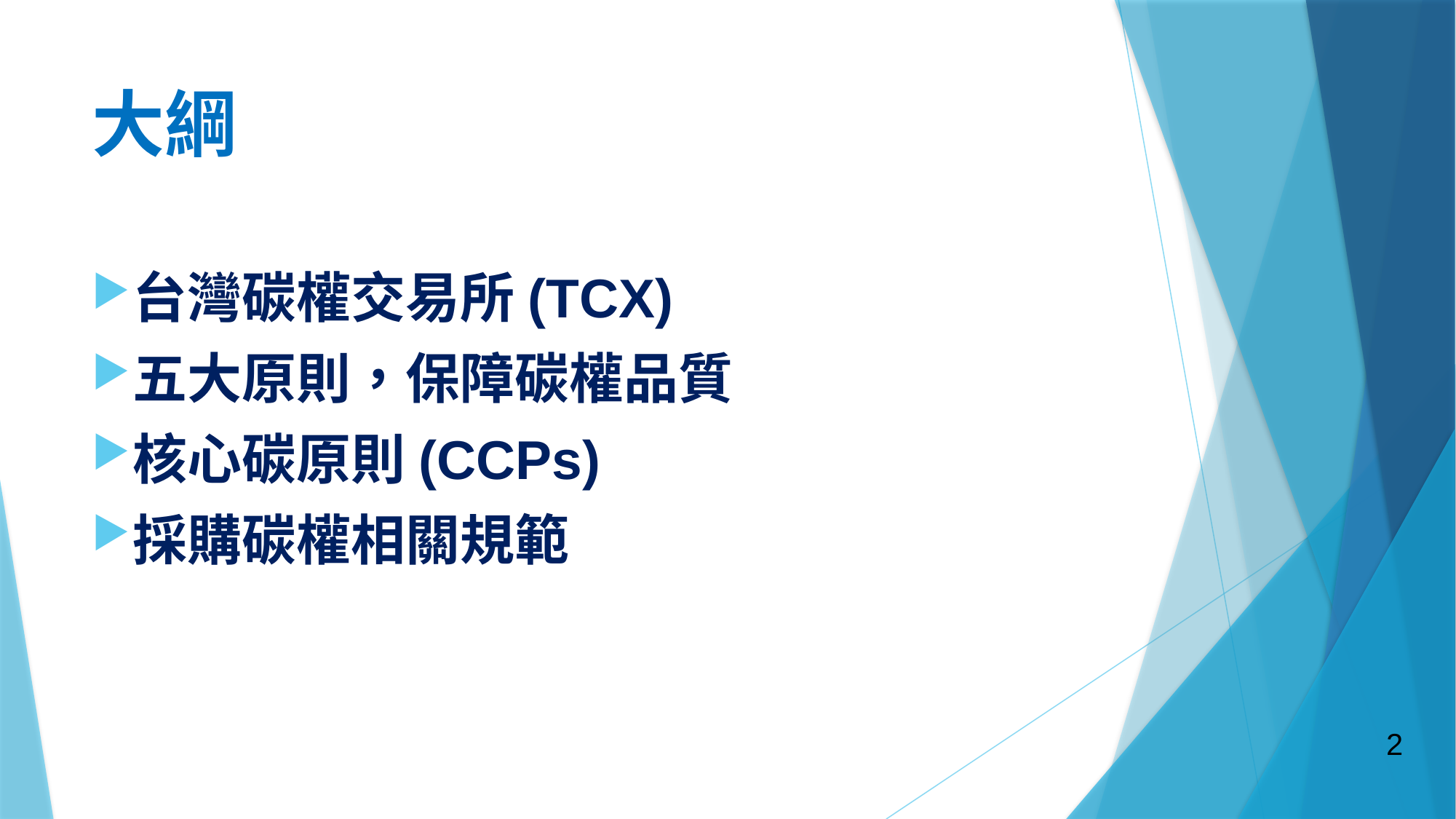

# 大綱
台灣碳權交易所(TCX)
五大原則，保障碳權品質
核心碳原則(CCPs)
採購碳權相關規範
2